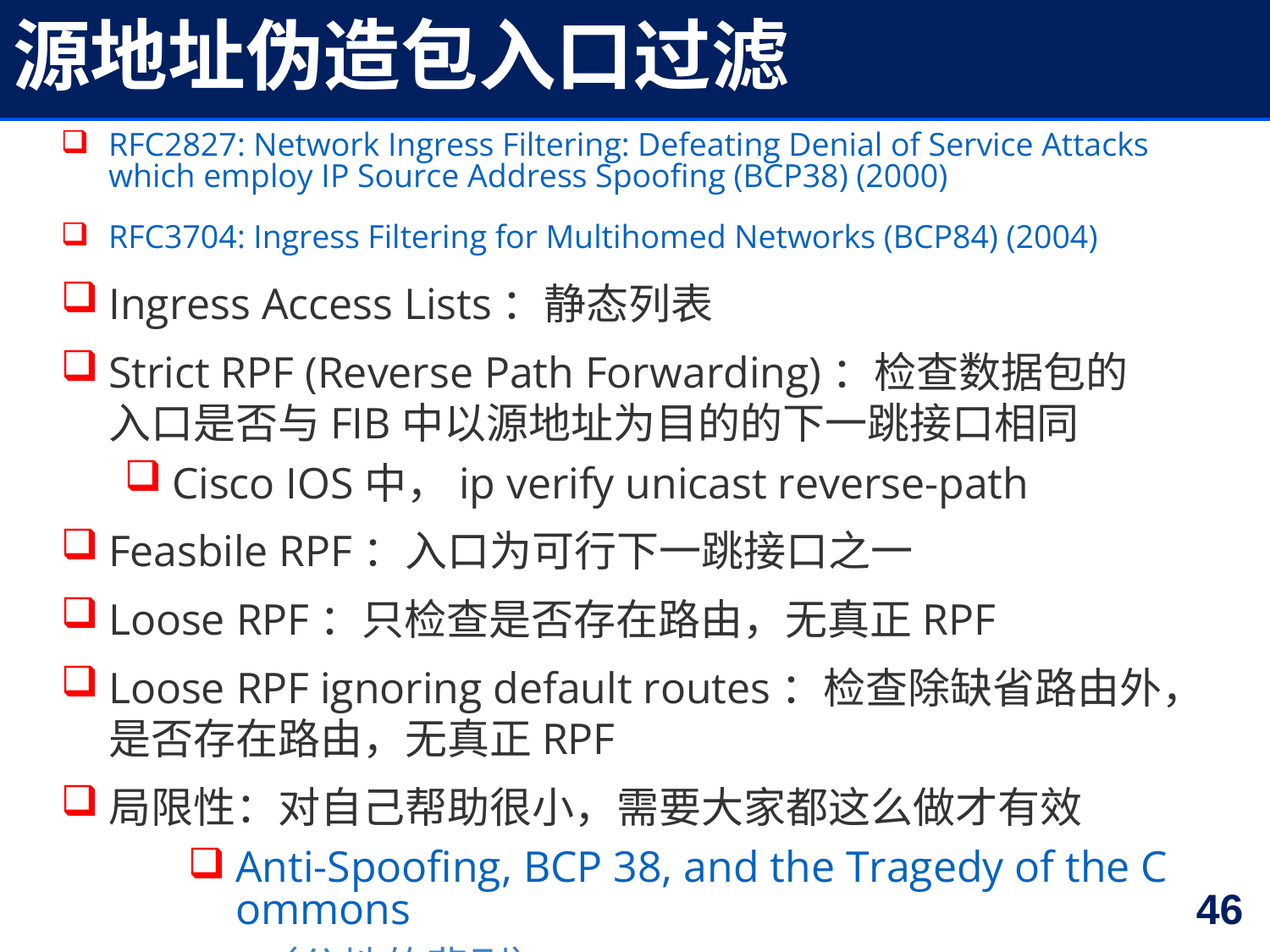

# 源地址伪造包入口过滤
RFC2827: Network Ingress Filtering: Defeating Denial of Service Attacks which employ IP Source Address Spoofing (BCP38) (2000)
RFC3704: Ingress Filtering for Multihomed Networks (BCP84) (2004)
Ingress Access Lists：静态列表
Strict RPF (Reverse Path Forwarding)：检查数据包的入口是否与FIB中以源地址为目的的下一跳接口相同
Cisco IOS中，ip verify unicast reverse-path
Feasbile RPF：入口为可行下一跳接口之一
Loose RPF：只检查是否存在路由，无真正RPF
Loose RPF ignoring default routes：检查除缺省路由外，是否存在路由，无真正RPF
局限性：对自己帮助很小，需要大家都这么做才有效
Anti-Spoofing, BCP 38, and the Tragedy of the Commons （公地的悲剧）

46